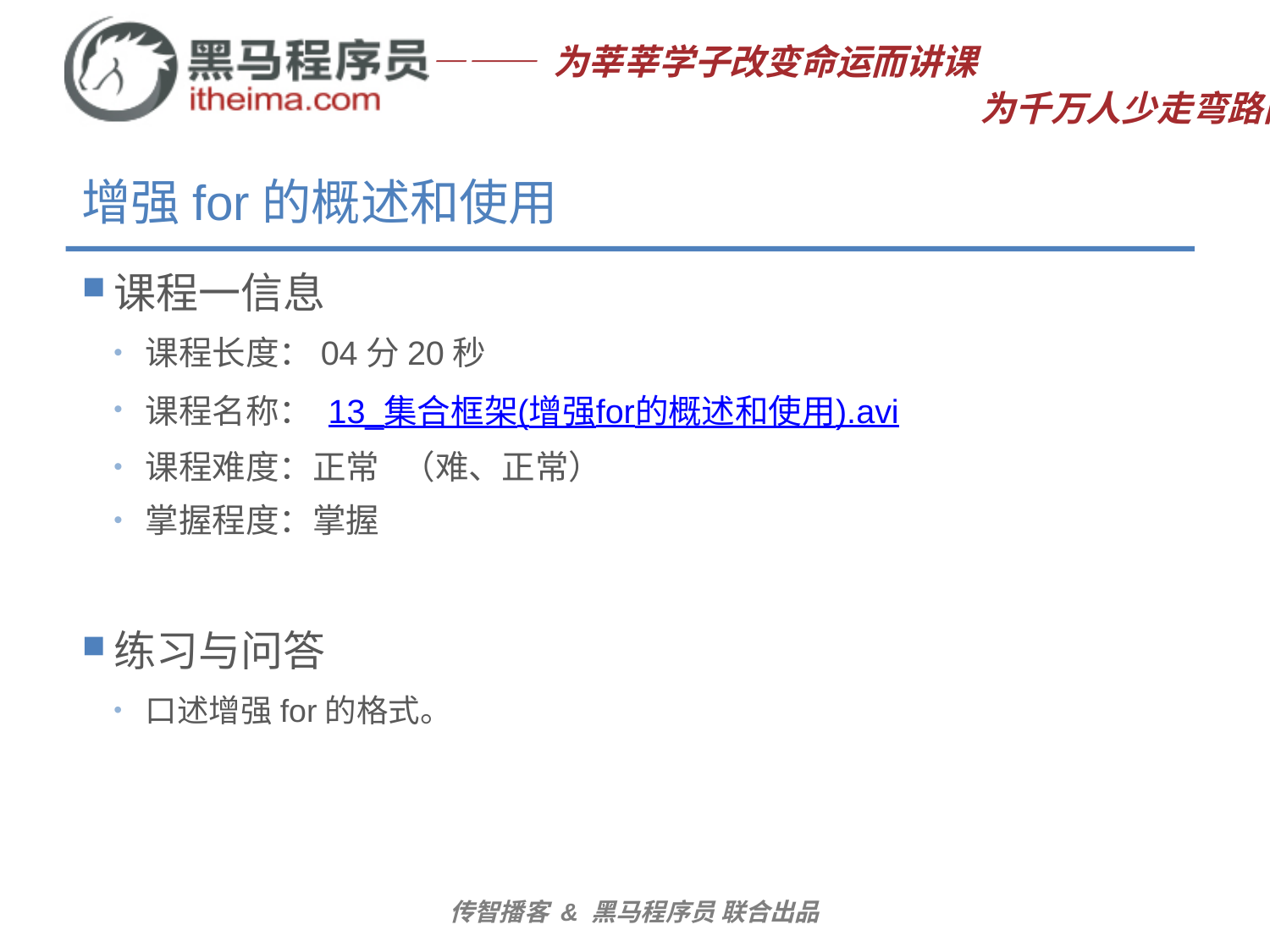

# 增强for的概述和使用
课程一信息
课程长度：04分20秒
课程名称： 13_集合框架(增强for的概述和使用).avi
课程难度：正常   （难、正常）
掌握程度：掌握

练习与问答
口述增强for的格式。